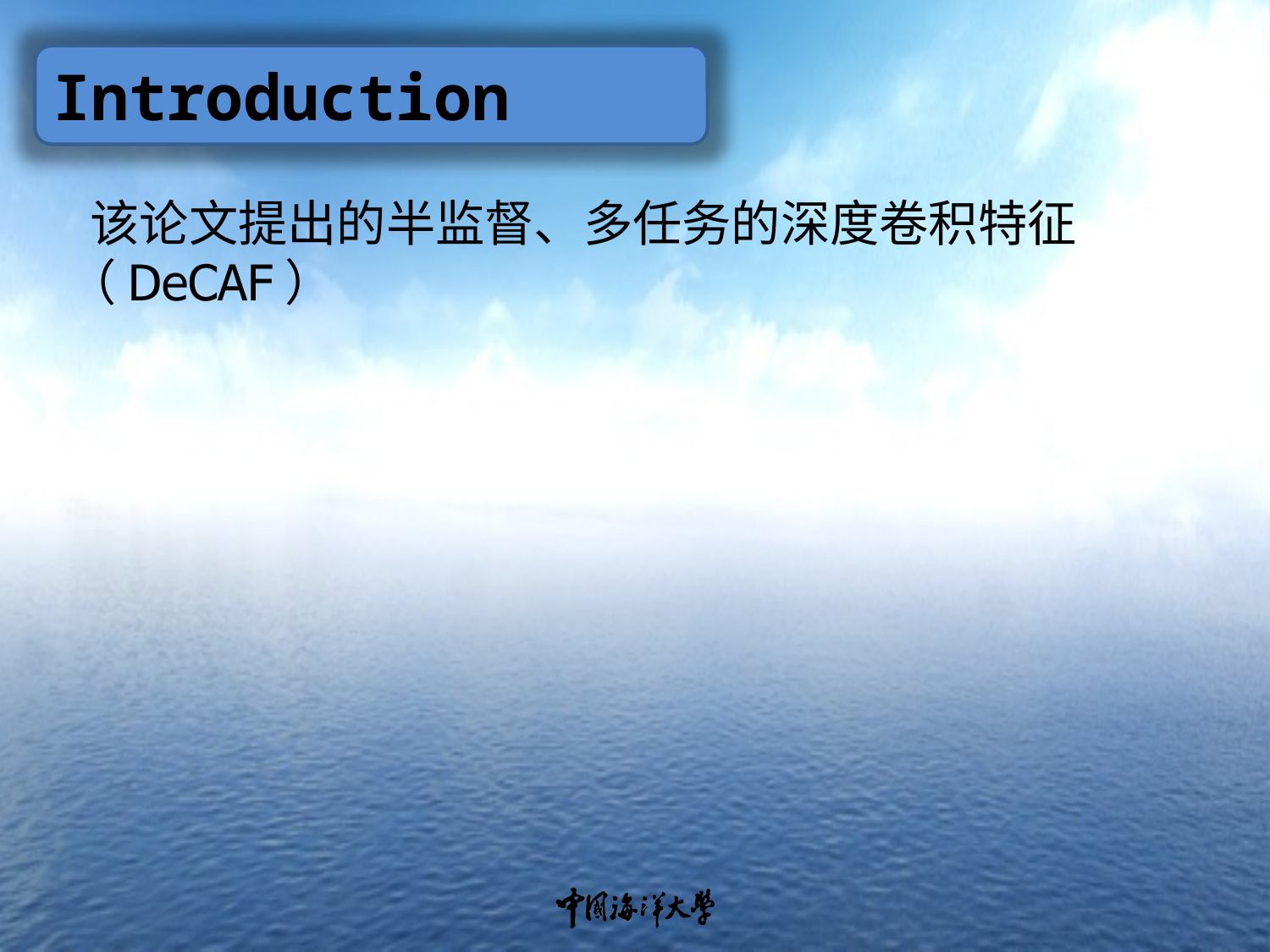

Introduction
 该论文提出的半监督、多任务的深度卷积特征（DeCAF）

在感知学习中，主要捕获突出语义

深度模型
捕获突出语义主要有两种架构
层级模型
深度模型在有大量训练数据下表现很好 （引用）
事实上，监督学习训练数据少，容易出现过拟合